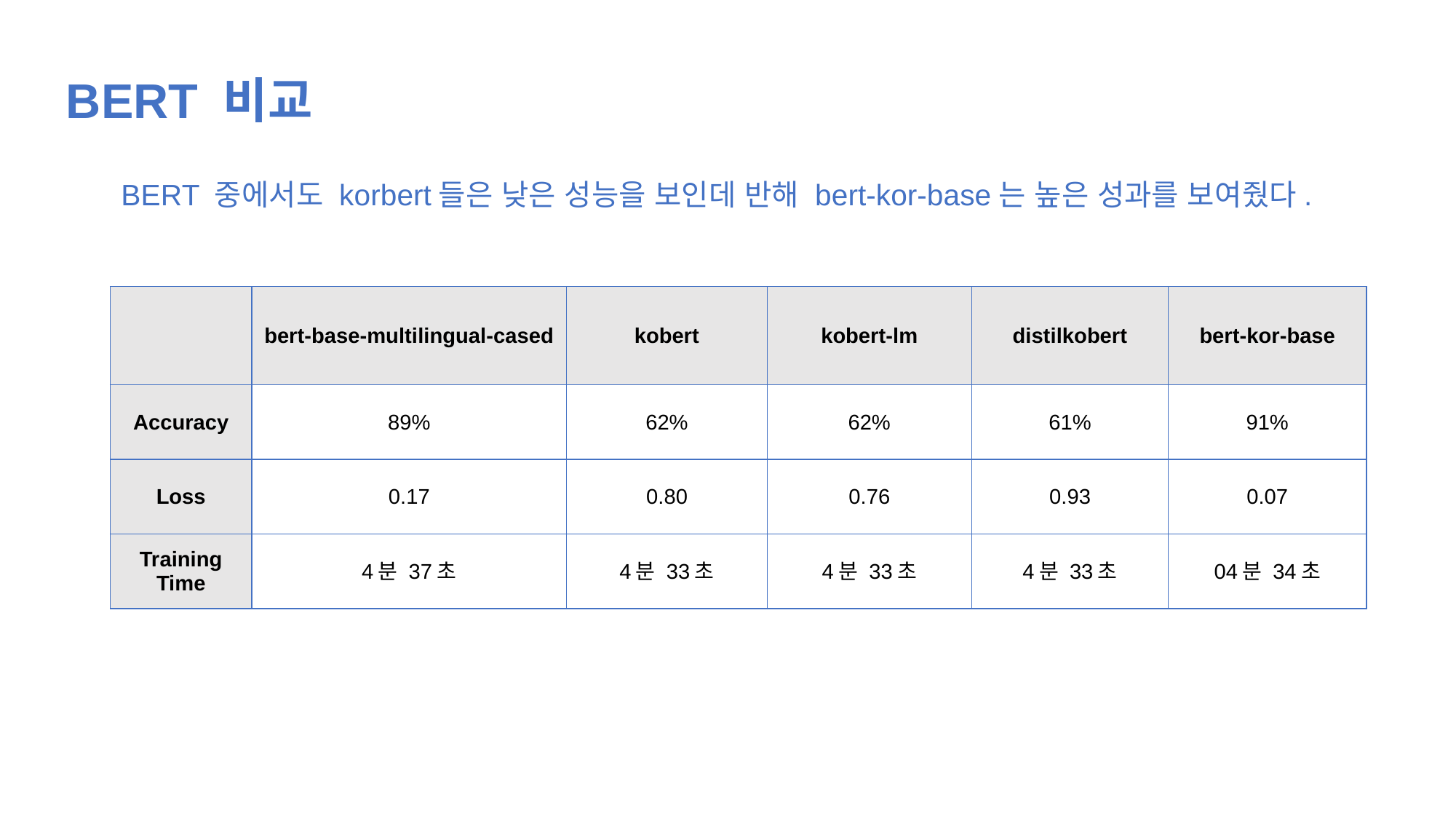

BERT 비교
BERT 중에서도 korbert들은 낮은 성능을 보인데 반해 bert-kor-base는 높은 성과를 보여줬다.
|  | bert-base-multilingual-cased | kobert | kobert-lm | distilkobert | bert-kor-base |
| --- | --- | --- | --- | --- | --- |
| Accuracy | 89% | 62% | 62% | 61% | 91% |
| Loss | 0.17 | 0.80 | 0.76 | 0.93 | 0.07 |
| Training Time | 4분 37초 | 4분 33초 | 4분 33초 | 4분 33초 | 04분 34초 |